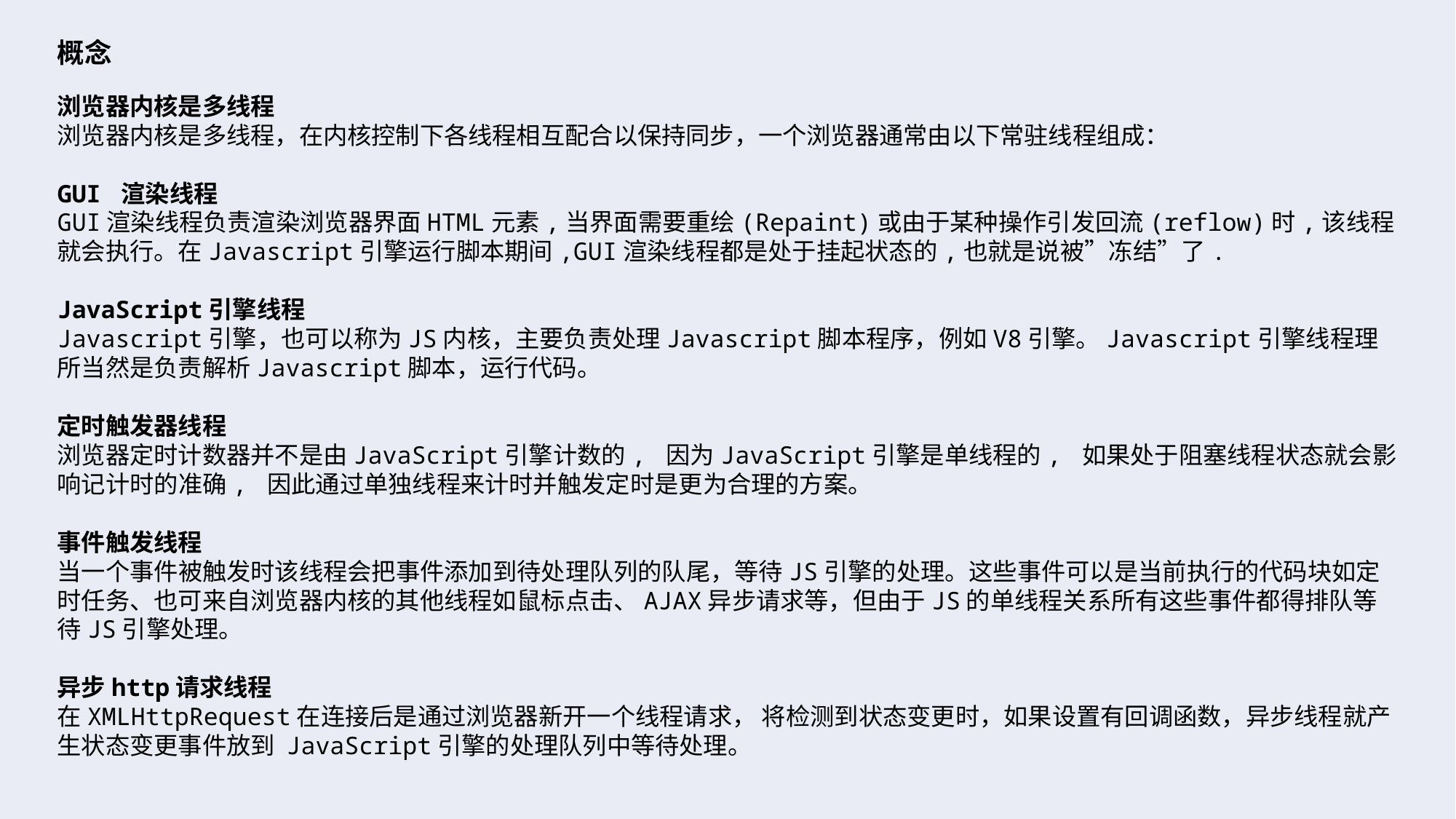

概念
浏览器内核是多线程
浏览器内核是多线程，在内核控制下各线程相互配合以保持同步，一个浏览器通常由以下常驻线程组成：

GUI 渲染线程
GUI渲染线程负责渲染浏览器界面HTML元素,当界面需要重绘(Repaint)或由于某种操作引发回流(reflow)时,该线程就会执行。在Javascript引擎运行脚本期间,GUI渲染线程都是处于挂起状态的,也就是说被”冻结”了.

JavaScript引擎线程
Javascript引擎，也可以称为JS内核，主要负责处理Javascript脚本程序，例如V8引擎。Javascript引擎线程理所当然是负责解析Javascript脚本，运行代码。

定时触发器线程
浏览器定时计数器并不是由JavaScript引擎计数的, 因为JavaScript引擎是单线程的, 如果处于阻塞线程状态就会影响记计时的准确, 因此通过单独线程来计时并触发定时是更为合理的方案。

事件触发线程
当一个事件被触发时该线程会把事件添加到待处理队列的队尾，等待JS引擎的处理。这些事件可以是当前执行的代码块如定时任务、也可来自浏览器内核的其他线程如鼠标点击、AJAX异步请求等，但由于JS的单线程关系所有这些事件都得排队等待JS引擎处理。

异步http请求线程
在XMLHttpRequest在连接后是通过浏览器新开一个线程请求， 将检测到状态变更时，如果设置有回调函数，异步线程就产生状态变更事件放到 JavaScript引擎的处理队列中等待处理。